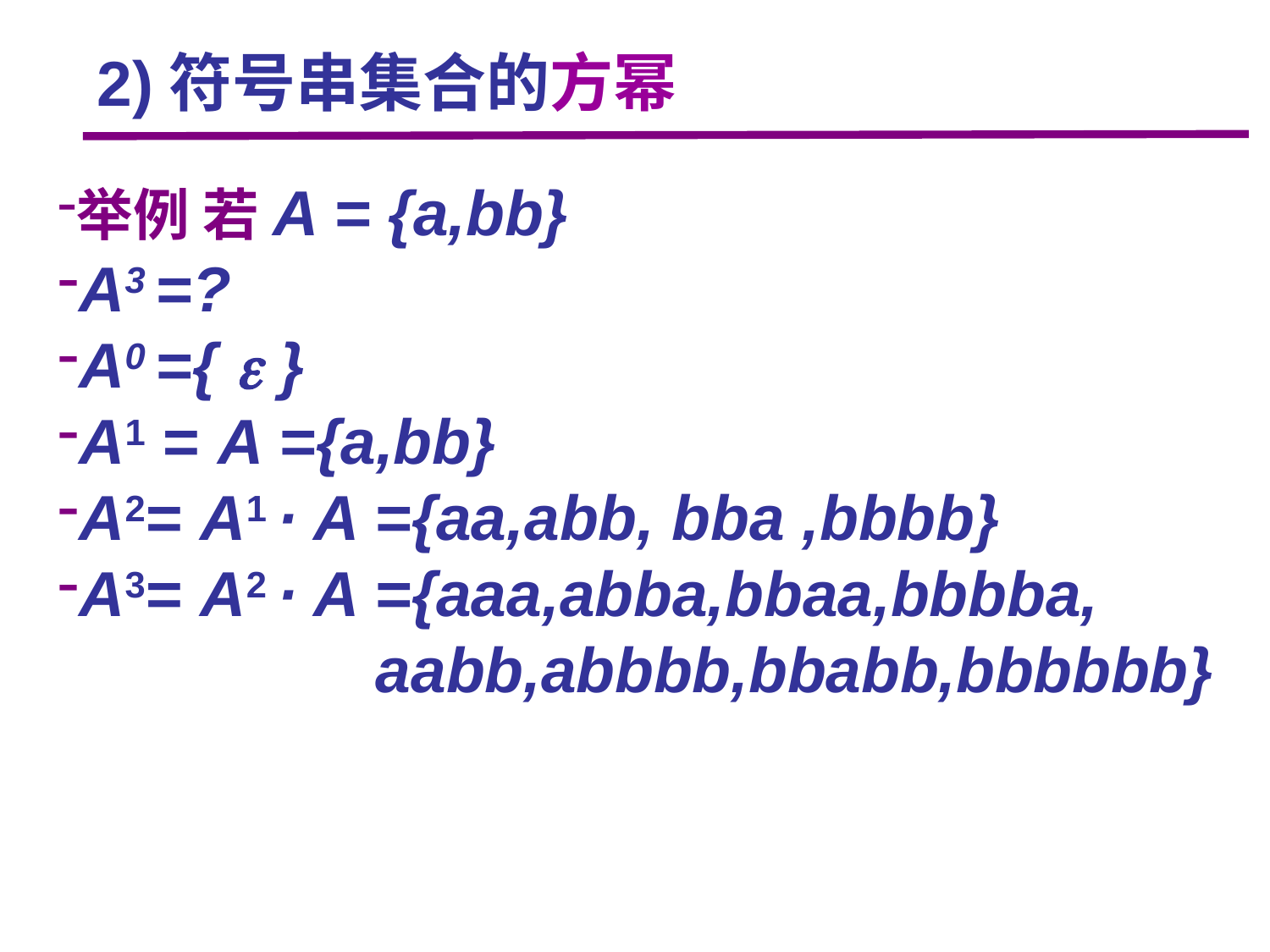

2)符号串集合的方幂
举例 若A = {a,bb}
A3 =?
A0 ={ ε }
A1 = A ={a,bb}
A2= A1 · A ={aa,abb, bba ,bbbb}
A3= A2 · A ={aaa,abba,bbaa,bbbba,
aabb,abbbb,bbabb,bbbbbb}